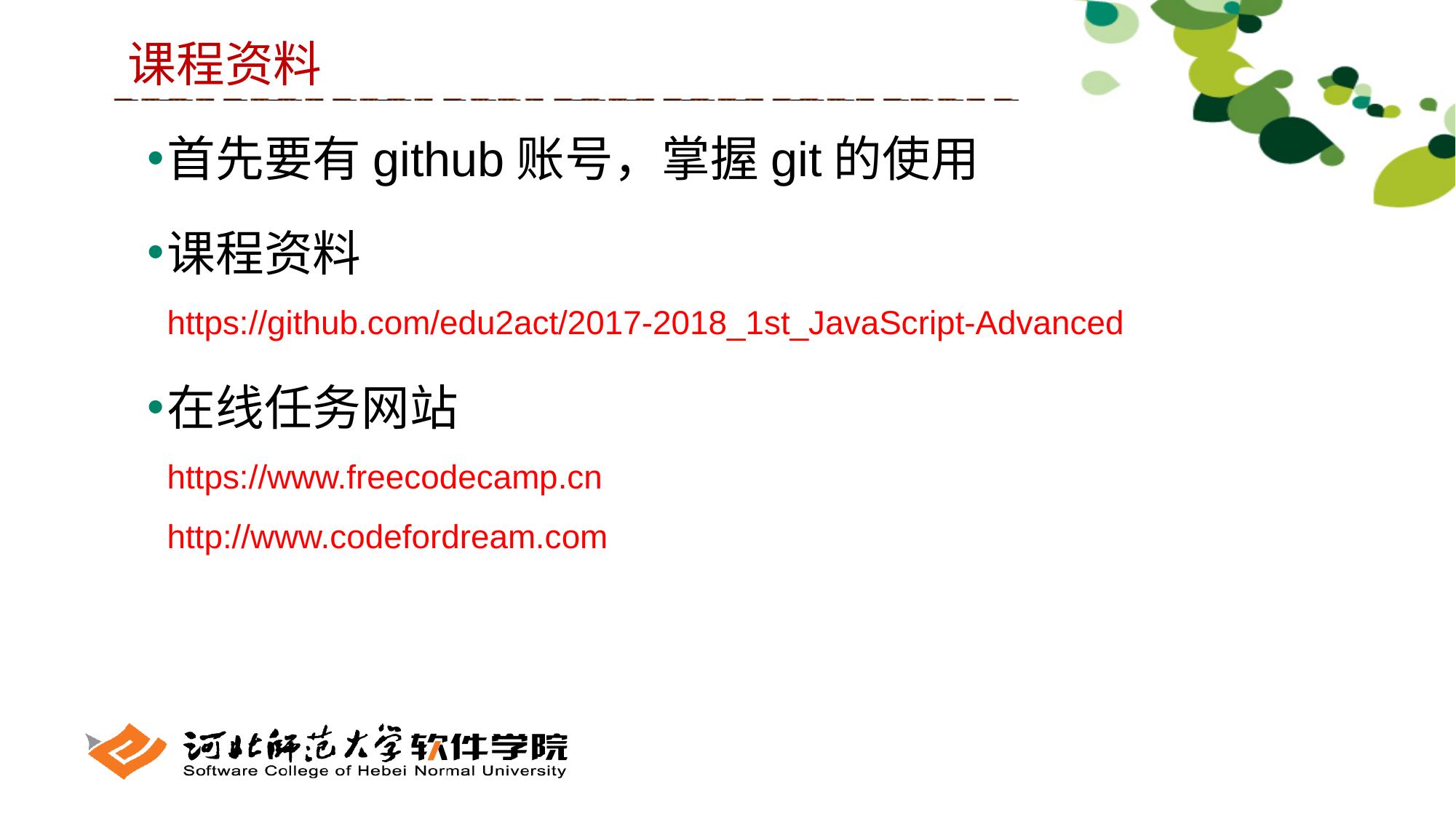

课程资料

首先要有github账号，掌握git的使用
课程资料
https://github.com/edu2act/2017-2018_1st_JavaScript-Advanced
在线任务网站
https://www.freecodecamp.cn
http://www.codefordream.com